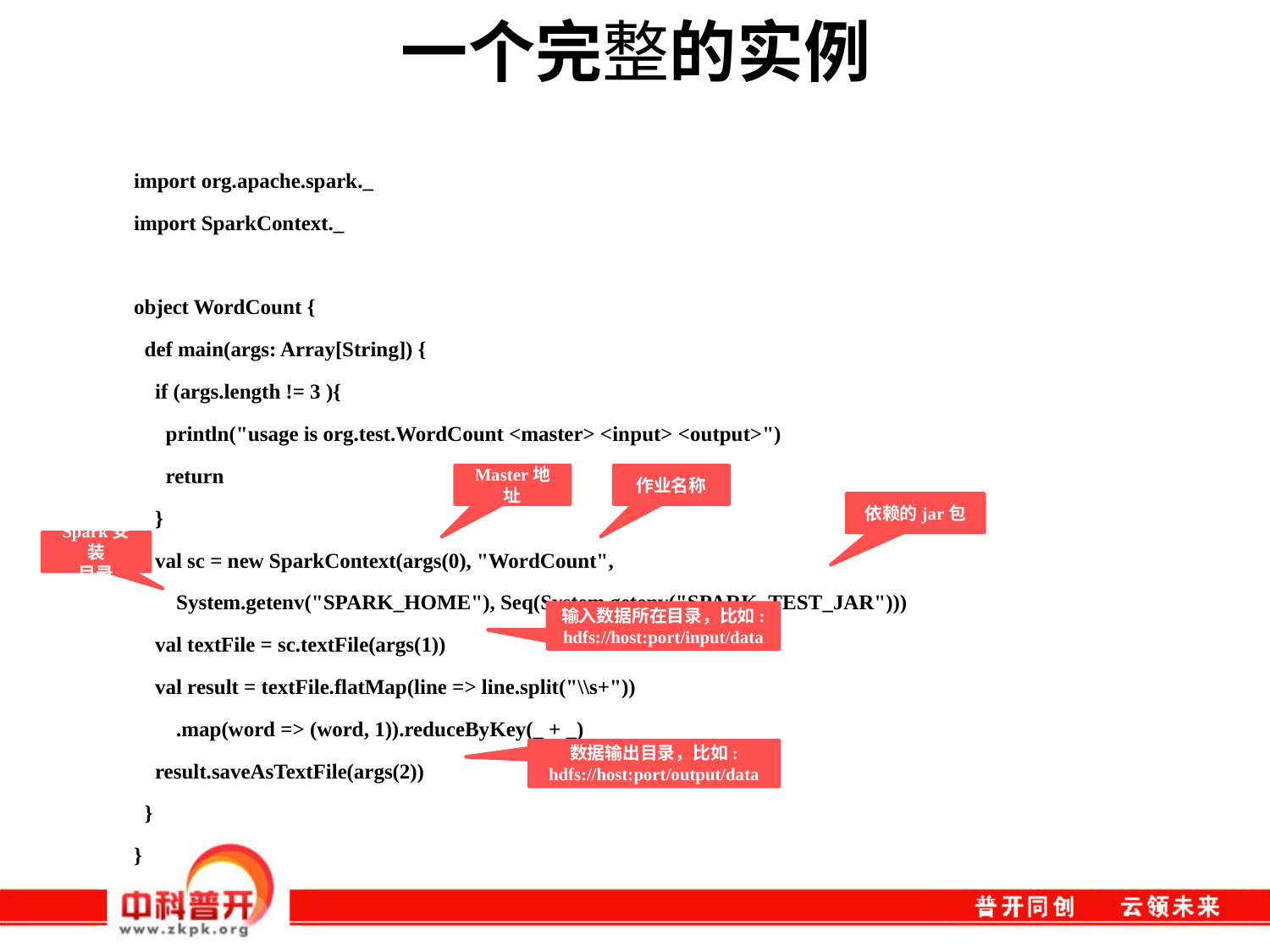

# 一个完整的实例
import org.apache.spark._
import SparkContext._

object WordCount {
  def main(args: Array[String]) {
    if (args.length != 3 ){
      println("usage is org.test.WordCount <master> <input> <output>")
      return
    }
    val sc = new SparkContext(args(0), "WordCount",
        System.getenv("SPARK_HOME"), Seq(System.getenv("SPARK_TEST_JAR")))
    val textFile = sc.textFile(args(1))
    val result = textFile.flatMap(line => line.split("\\s+"))
        .map(word => (word, 1)).reduceByKey(_ + _)
    result.saveAsTextFile(args(2))
  }
}
作业名称
Master地址
依赖的jar包
Spark安装
目录
输入数据所在目录，比如:
hdfs://host:port/input/data
数据输出目录，比如:
hdfs://host:port/output/data